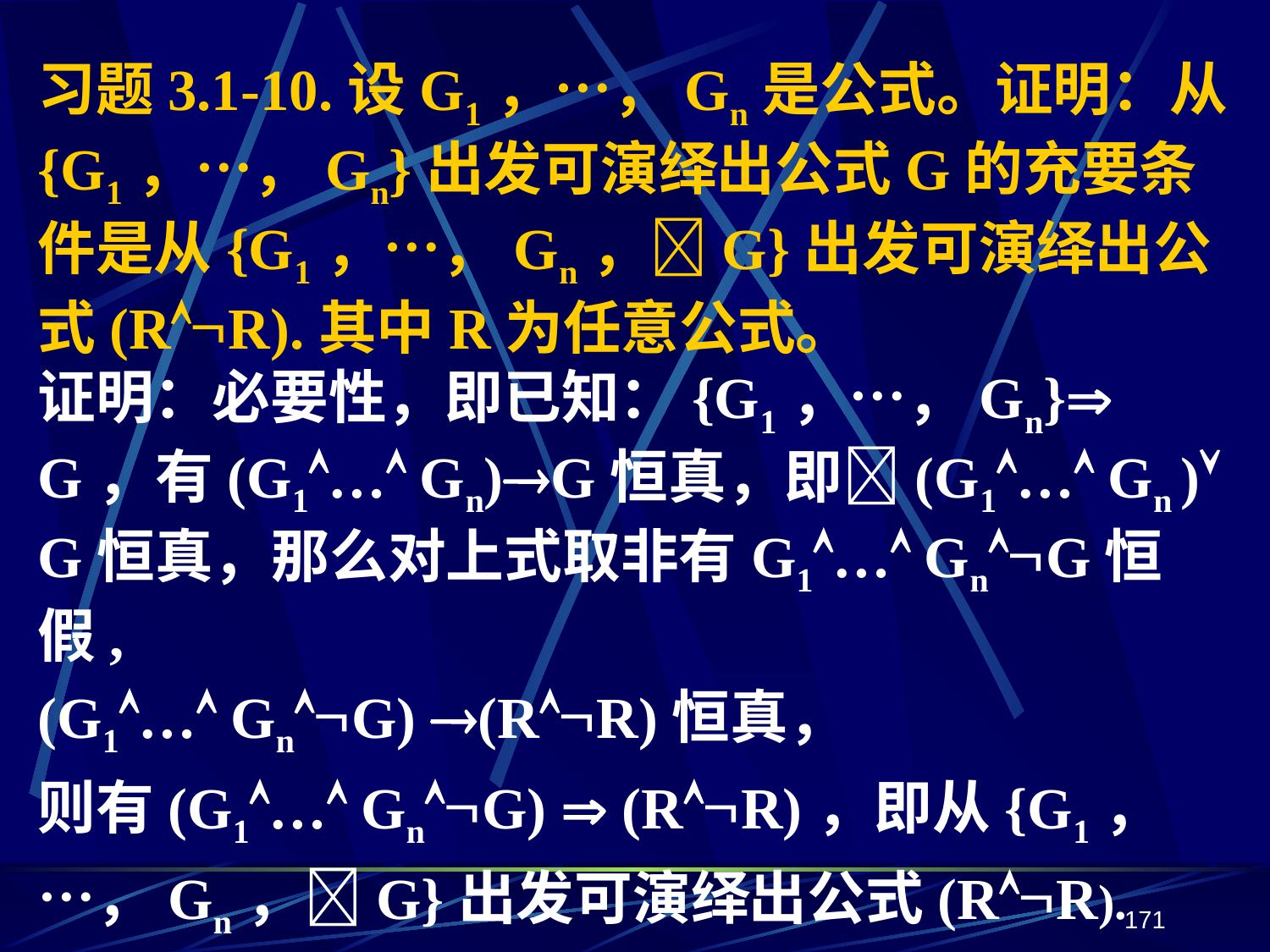

习题3.1-10.设G1，…，Gn是公式。证明：从{G1，…，Gn}出发可演绎出公式G的充要条件是从{G1，…，Gn，¬G}出发可演绎出公式(R∧¬R).其中R为任意公式。
证明：必要性，即已知：{G1，…，Gn}⇒ G，有(G1∧…∧ Gn)→G恒真，即¬(G1∧…∧ Gn )∨ G恒真，那么对上式取非有G1∧…∧ Gn∧¬G恒假,
(G1∧…∧ Gn∧¬G) →(R∧¬R)恒真，
则有(G1∧…∧ Gn∧¬G) ⇒ (R∧¬R)，即从{G1，…，Gn，¬G}出发可演绎出公式(R∧¬R).

171